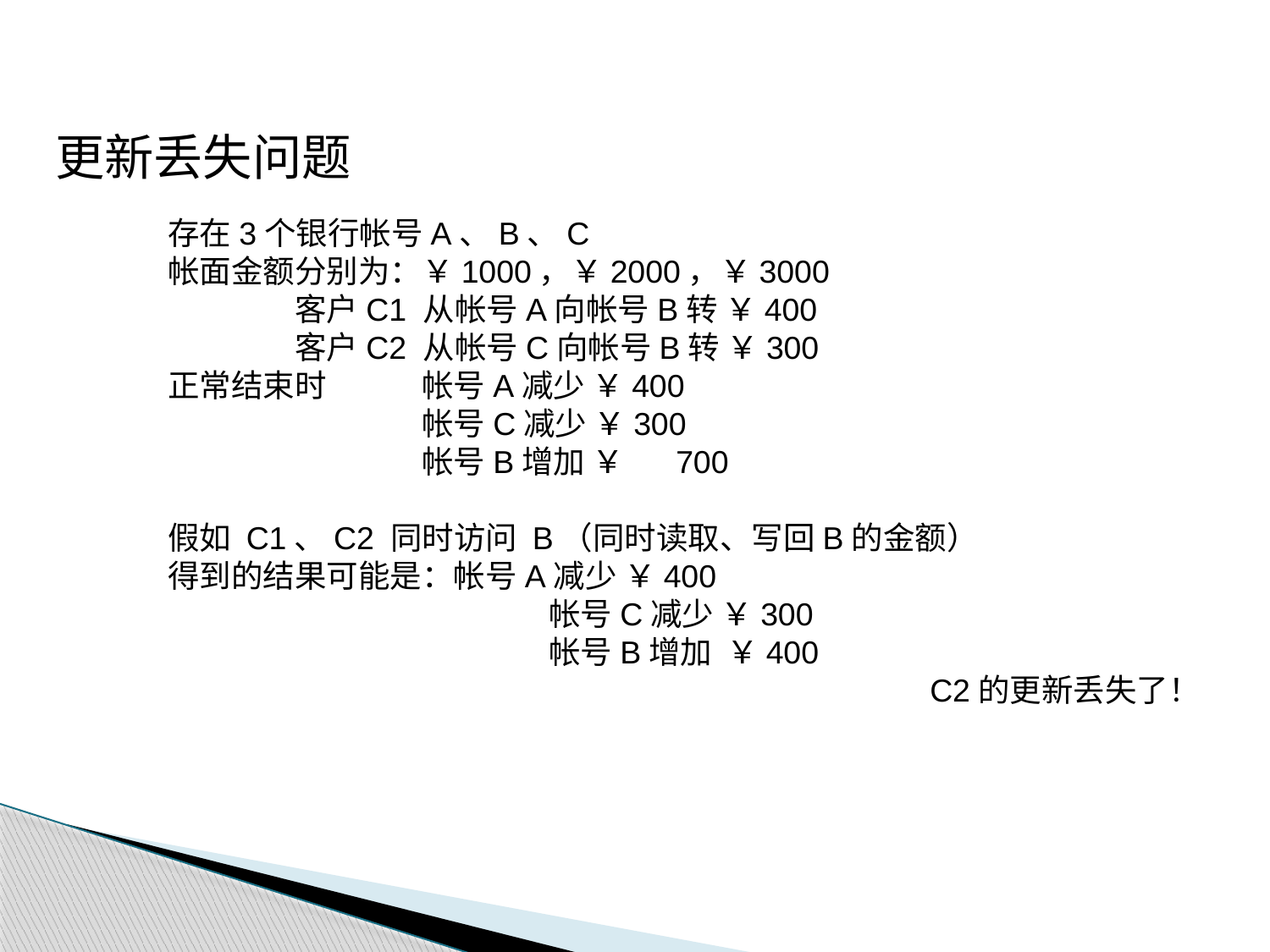

更新丢失问题
存在3个银行帐号A、B、C
帐面金额分别为：￥1000，￥2000，￥3000
	客户C1 从帐号A向帐号B转 ￥400
	客户C2 从帐号C向帐号B转 ￥300
正常结束时 	帐号A减少 ￥400
		帐号C减少 ￥300
		帐号B增加 ￥	700

假如 C1、C2 同时访问 B（同时读取、写回B的金额）
得到的结果可能是：帐号A减少 ￥400
			帐号C减少 ￥300
			帐号B增加  ￥400
						C2的更新丢失了！